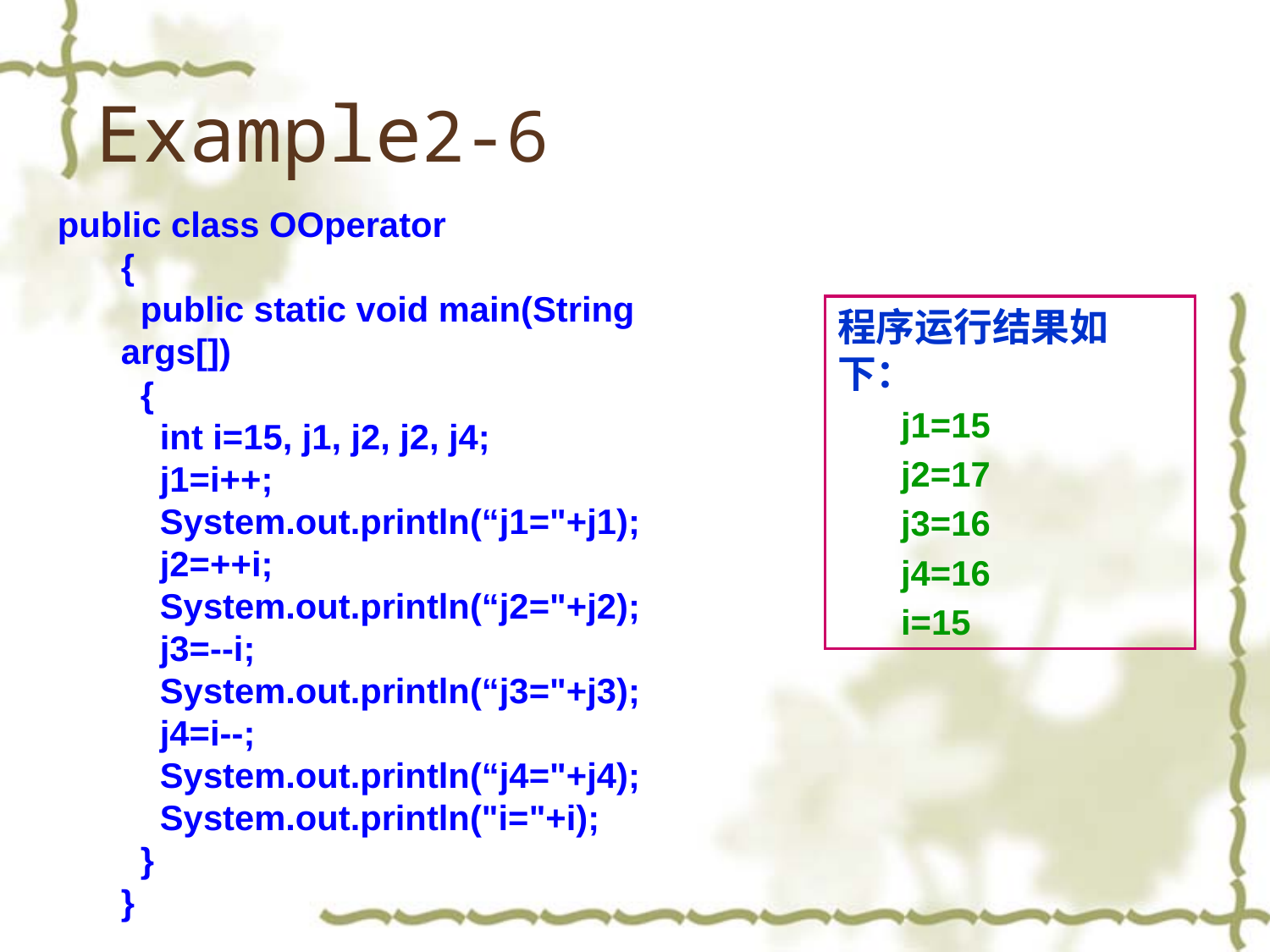

# Example2-6
public class OOperator
{
  public static void main(String args[])
  {
    int i=15, j1, j2, j2, j4;
    j1=i++;
    System.out.println(“j1="+j1);
    j2=++i;
    System.out.println(“j2="+j2);
    j3=--i;
    System.out.println(“j3="+j3);
    j4=i--;
    System.out.println(“j4="+j4);
    System.out.println("i="+i);
  }
}
程序运行结果如下：
j1=15
j2=17
j3=16
j4=16
i=15